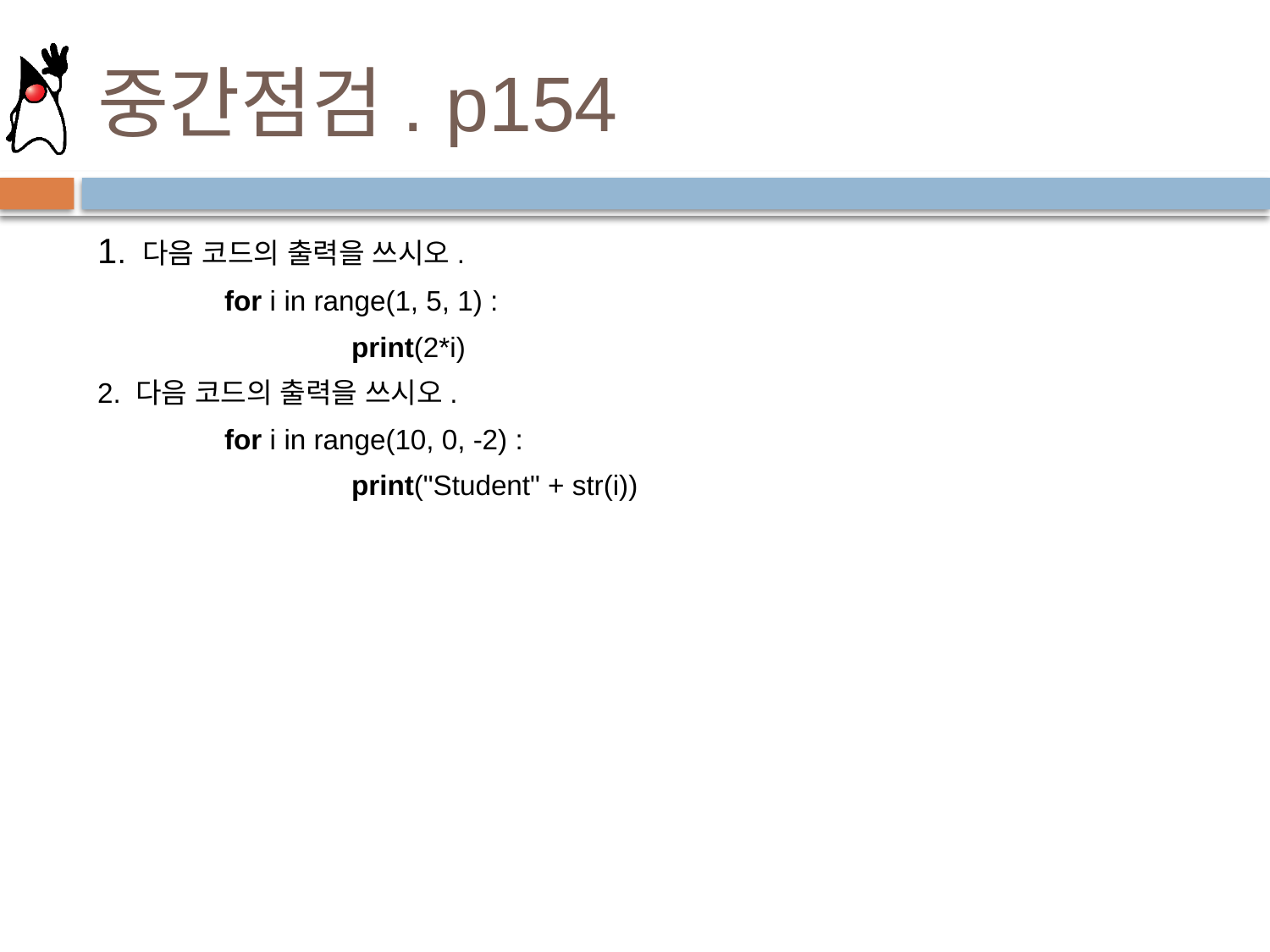

# 중간점검. p154
1. 다음 코드의 출력을 쓰시오.
	for i in range(1, 5, 1) :
		print(2*i)
2. 다음 코드의 출력을 쓰시오.
	for i in range(10, 0, -2) :
		print("Student" + str(i))